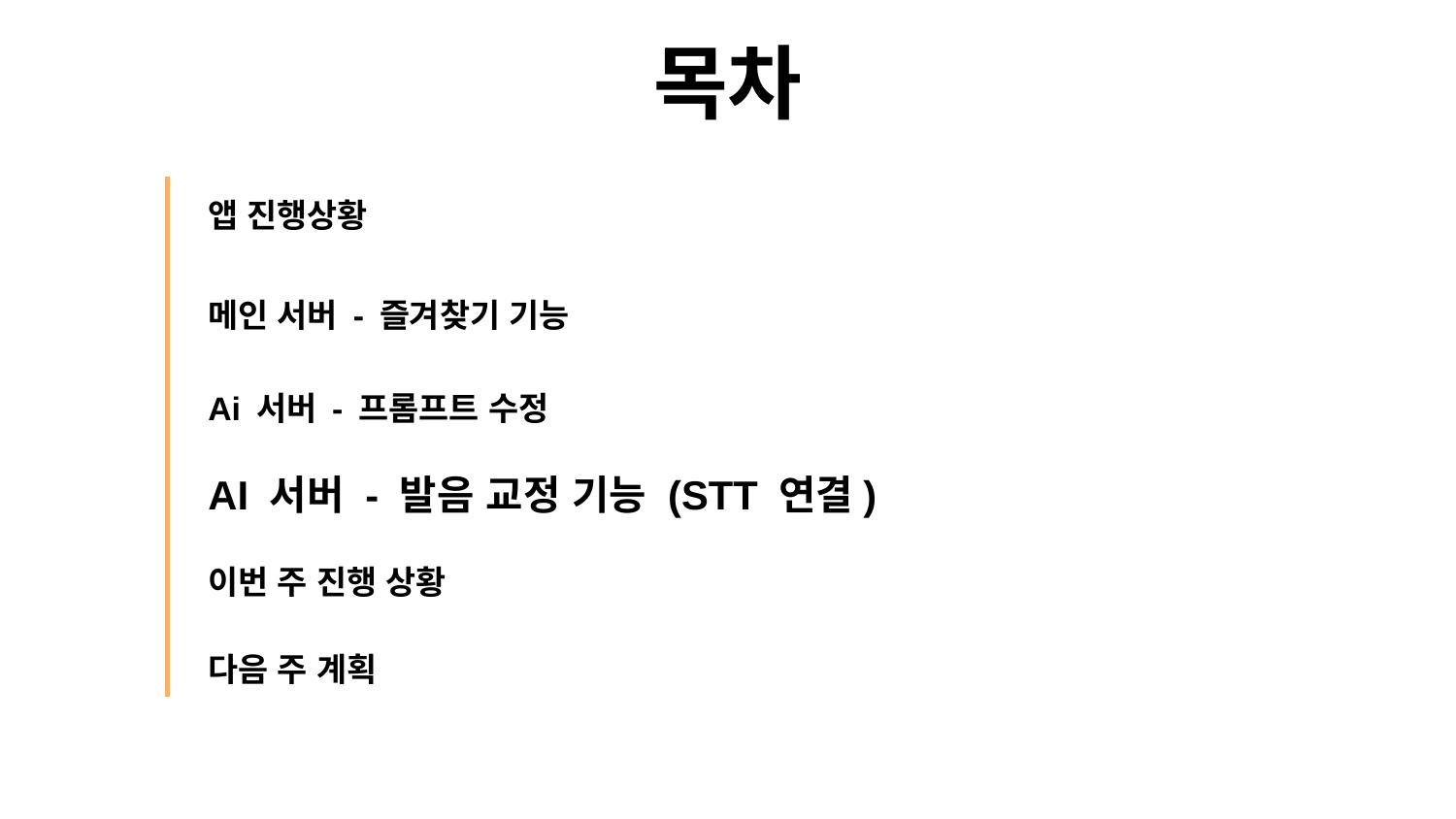

# 목차
앱 진행상황
메인 서버 - 즐겨찾기 기능
Ai 서버 - 프롬프트 수정
AI 서버 - 발음 교정 기능 (STT 연결)
이번 주 진행 상황
다음 주 계획